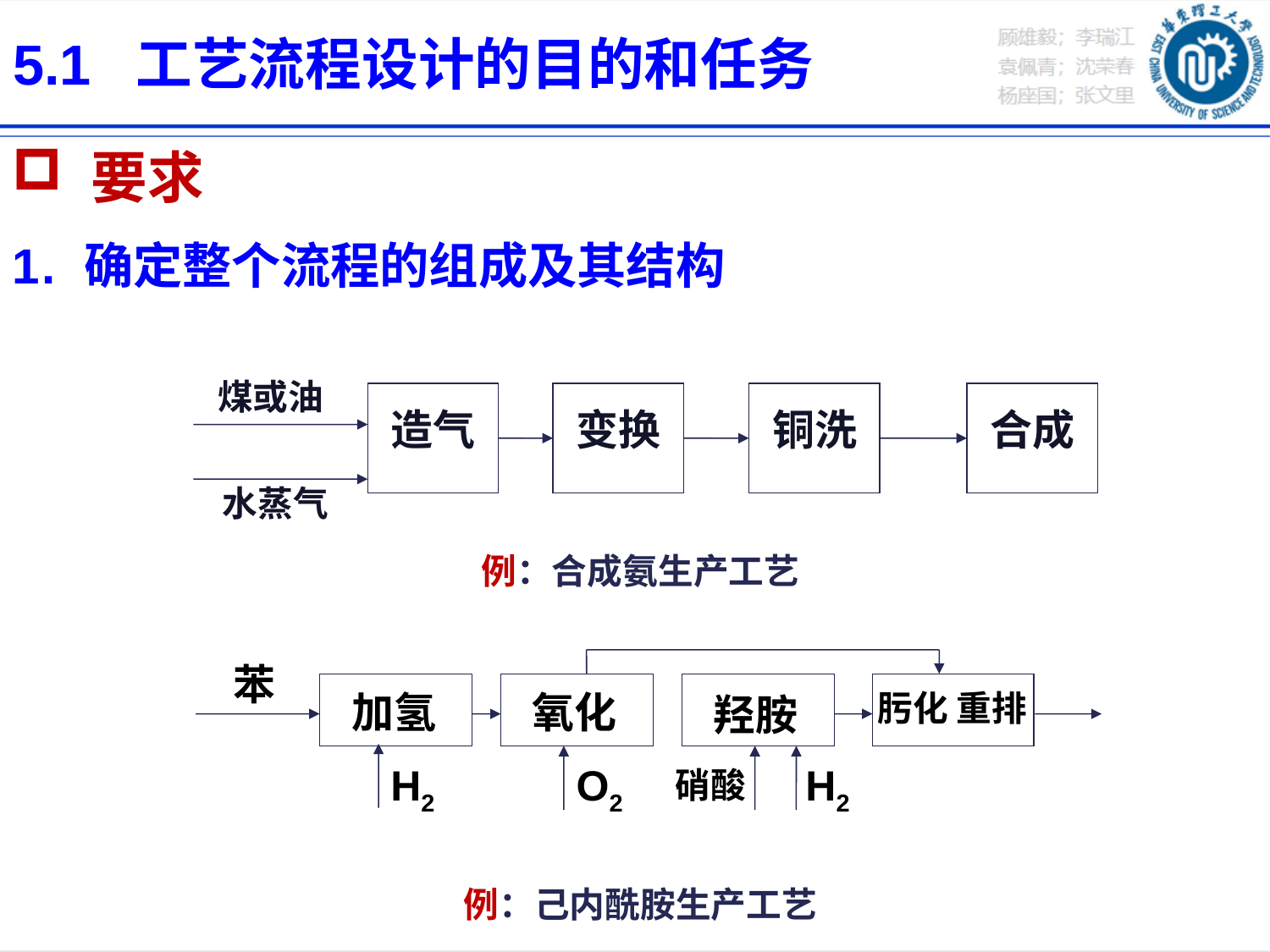

5.1  工艺流程设计的目的和任务
 要求
确定整个流程的组成及其结构
煤或油

造气
变换
铜洗
合成

水蒸气

例：合成氨生产工艺

苯

加氢
肟化 重排
氧化
羟胺

H2
O2
H2
硝酸

例：己内酰胺生产工艺